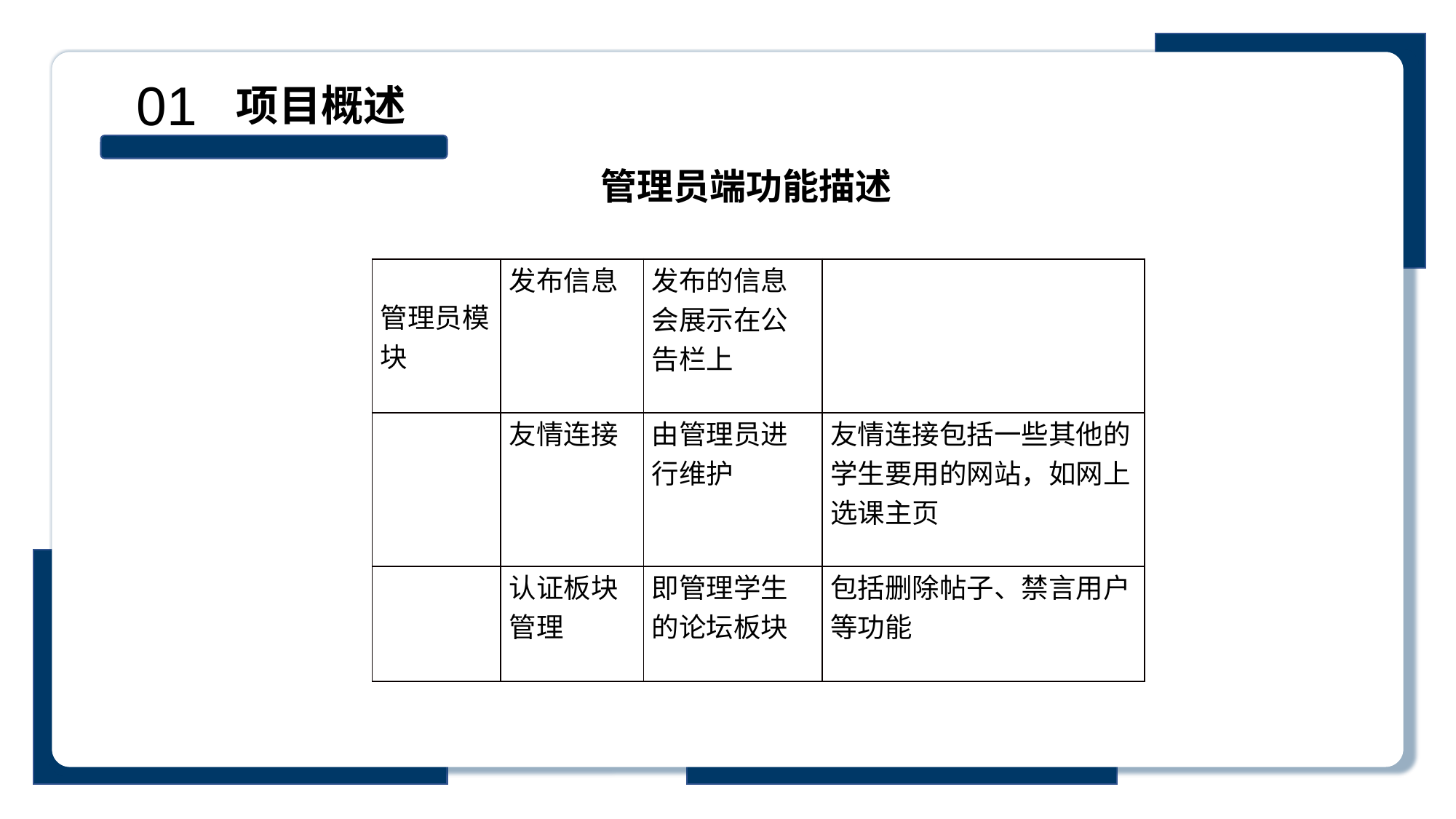

01
项目概述

管理员端功能描述
| 管理员模块 | 发布信息 | 发布的信息会展示在公告栏上 |  |
| --- | --- | --- | --- |
|  | 友情连接 | 由管理员进行维护 | 友情连接包括一些其他的学生要用的网站，如网上选课主页 |
|  | 认证板块管理 | 即管理学生的论坛板块 | 包括删除帖子、禁言用户等功能 |